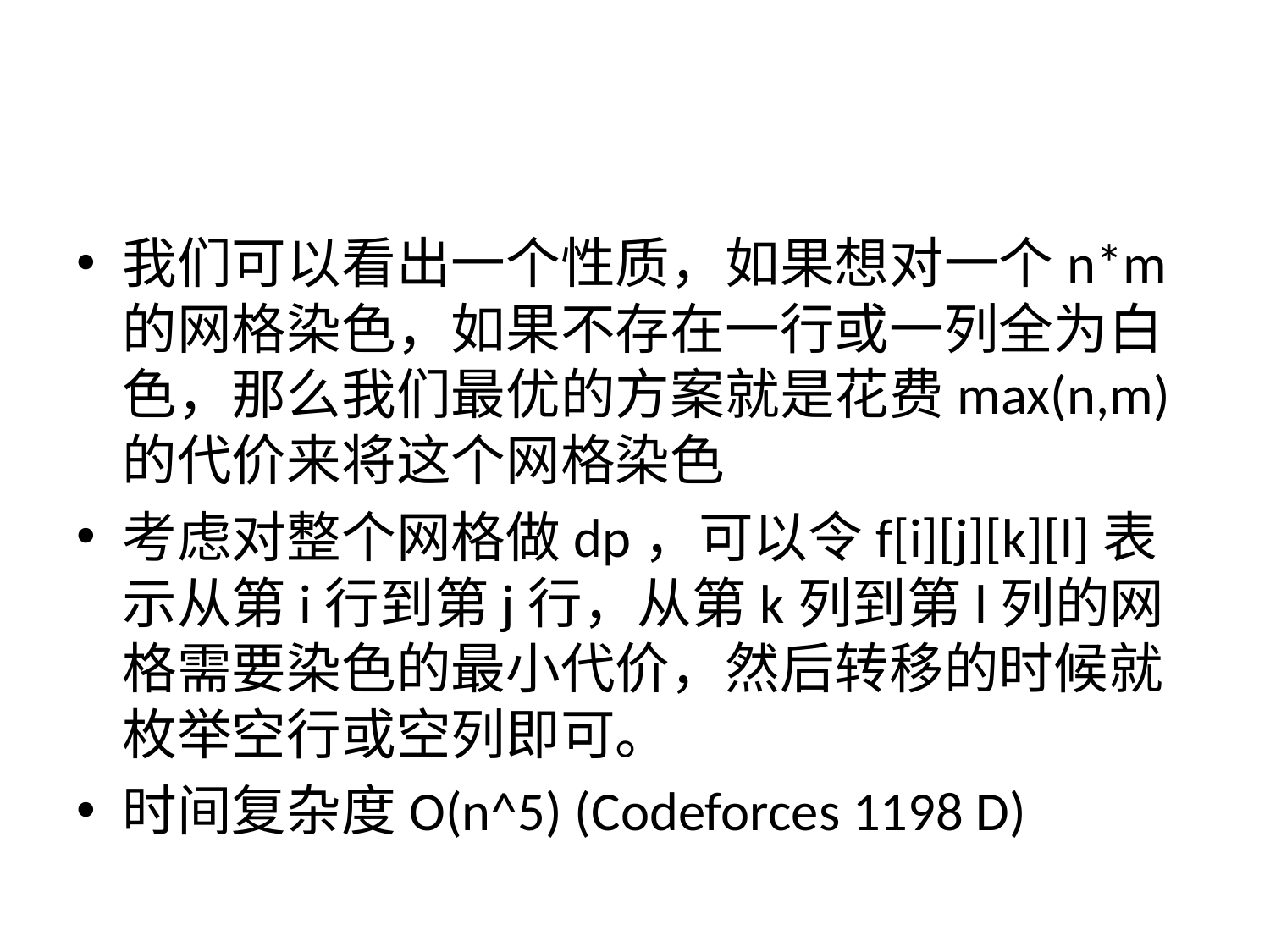

#
我们可以看出一个性质，如果想对一个n*m的网格染色，如果不存在一行或一列全为白色，那么我们最优的方案就是花费max(n,m)的代价来将这个网格染色
考虑对整个网格做dp，可以令f[i][j][k][l]表示从第i行到第j行，从第k列到第l列的网格需要染色的最小代价，然后转移的时候就枚举空行或空列即可。
时间复杂度O(n^5) (Codeforces 1198 D)